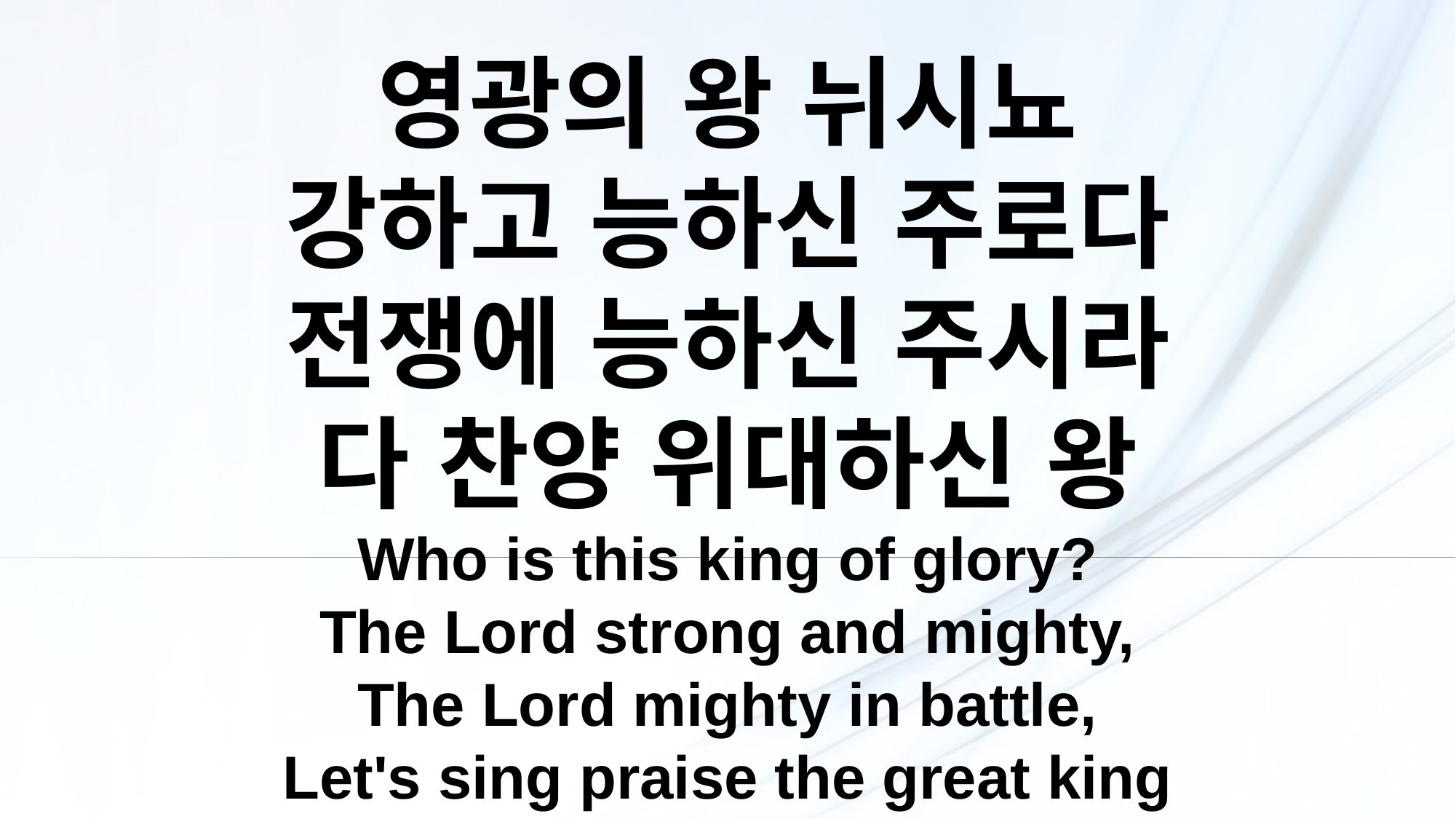

# 영광의 왕 뉘시뇨 강하고 능하신 주로다 전쟁에 능하신 주시라 다 찬양 위대하신 왕 Who is this king of glory? The Lord strong and mighty, The Lord mighty in battle, Let's sing praise the great king